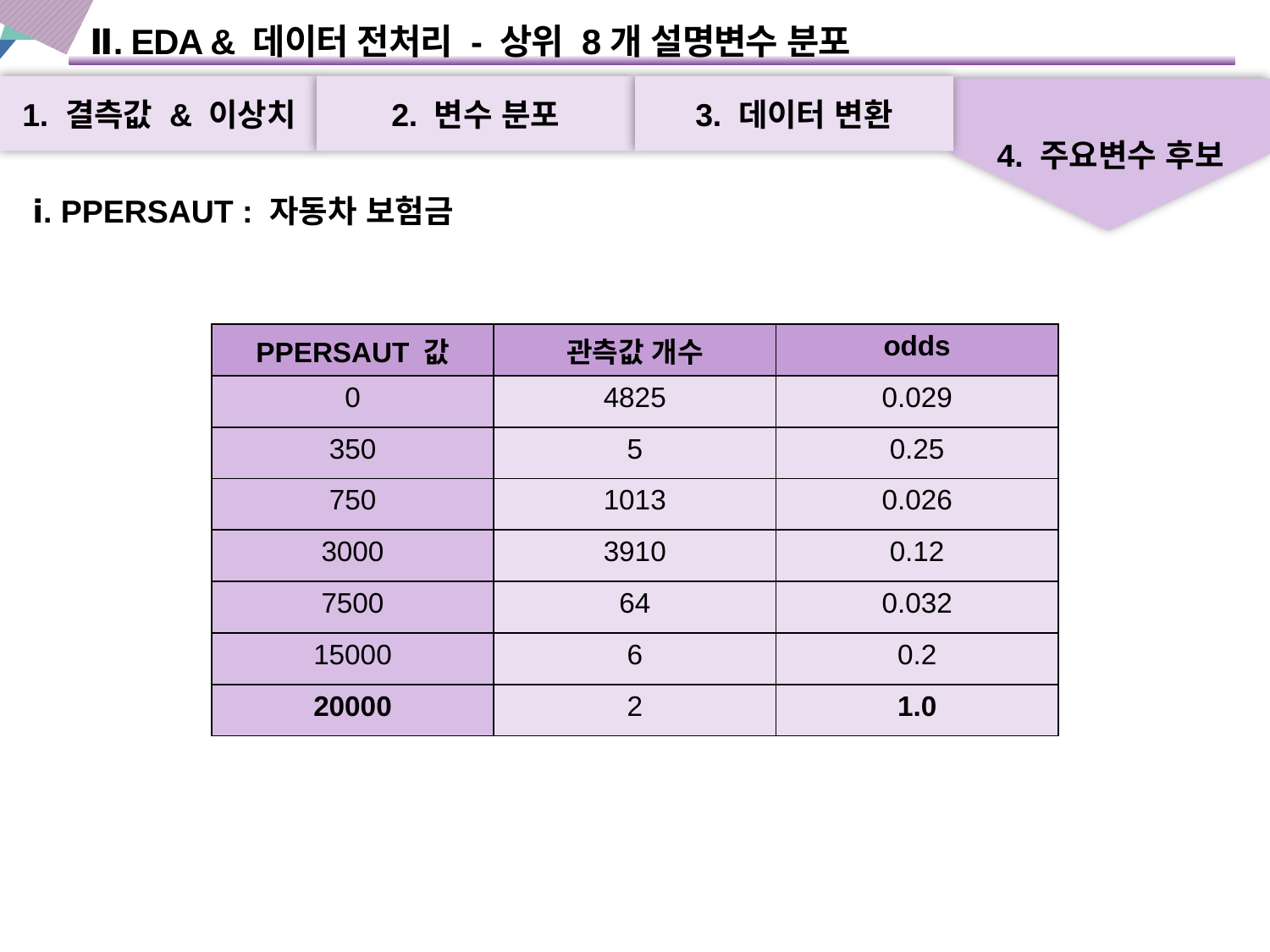

Ⅱ. EDA & 데이터 전처리 - 상위 8개 설명변수 분포
3. 데이터 변환
1. 결측값 & 이상치
2. 변수 분포
4. 주요변수 후보
ⅰ. PPERSAUT : 자동차 보험금
| PPERSAUT 값 | 관측값 개수 | odds |
| --- | --- | --- |
| 0 | 4825 | 0.029 |
| 350 | 5 | 0.25 |
| 750 | 1013 | 0.026 |
| 3000 | 3910 | 0.12 |
| 7500 | 64 | 0.032 |
| 15000 | 6 | 0.2 |
| 20000 | 2 | 1.0 |